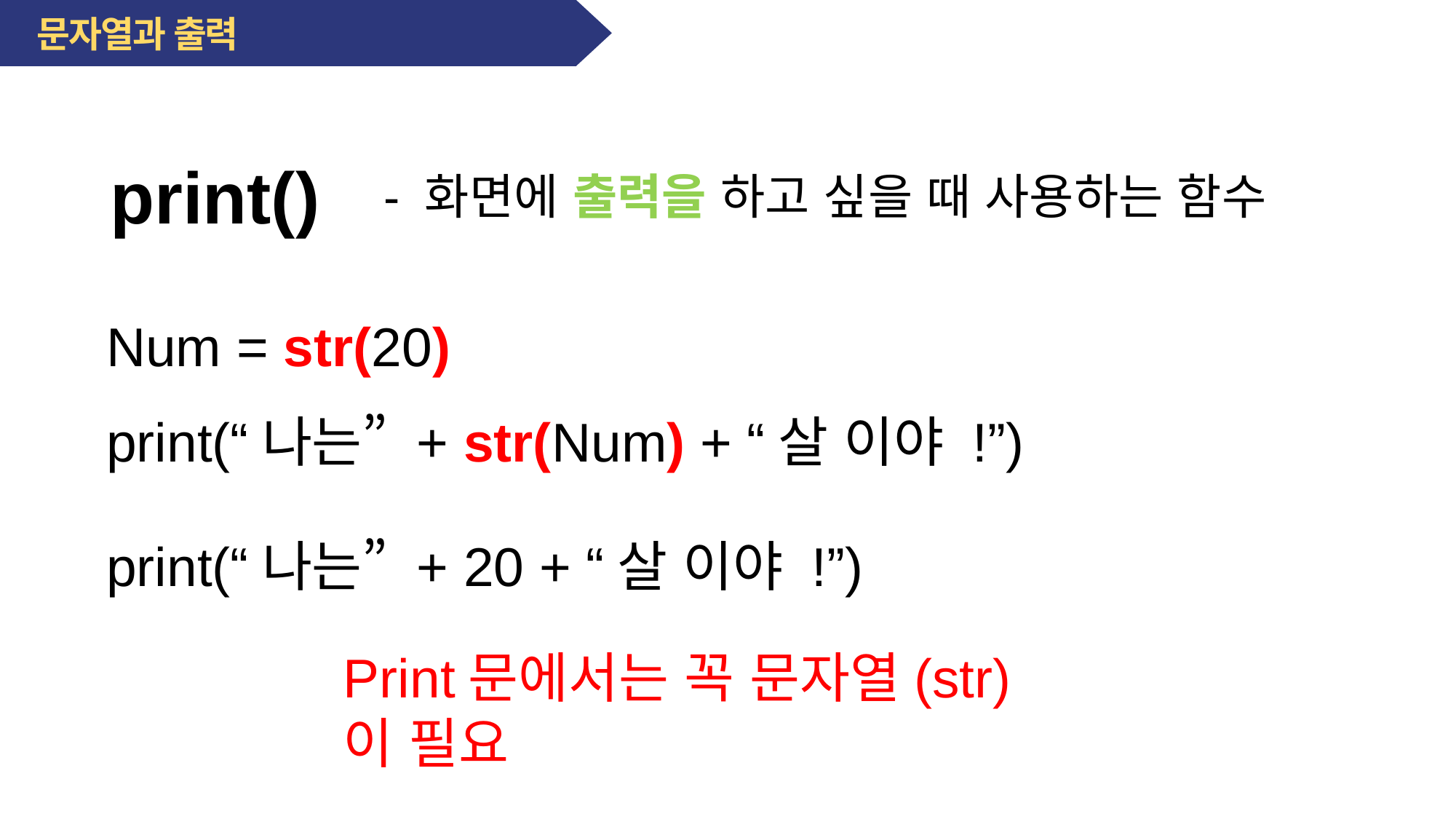

문자열과 출력
print()
- 화면에 출력을 하고 싶을 때 사용하는 함수
Num = str(20)
print(“나는” + str(Num) + “살 이야 !”)
print(“나는” + 20 + “살 이야 !”)
Print문에서는 꼭 문자열(str)이 필요